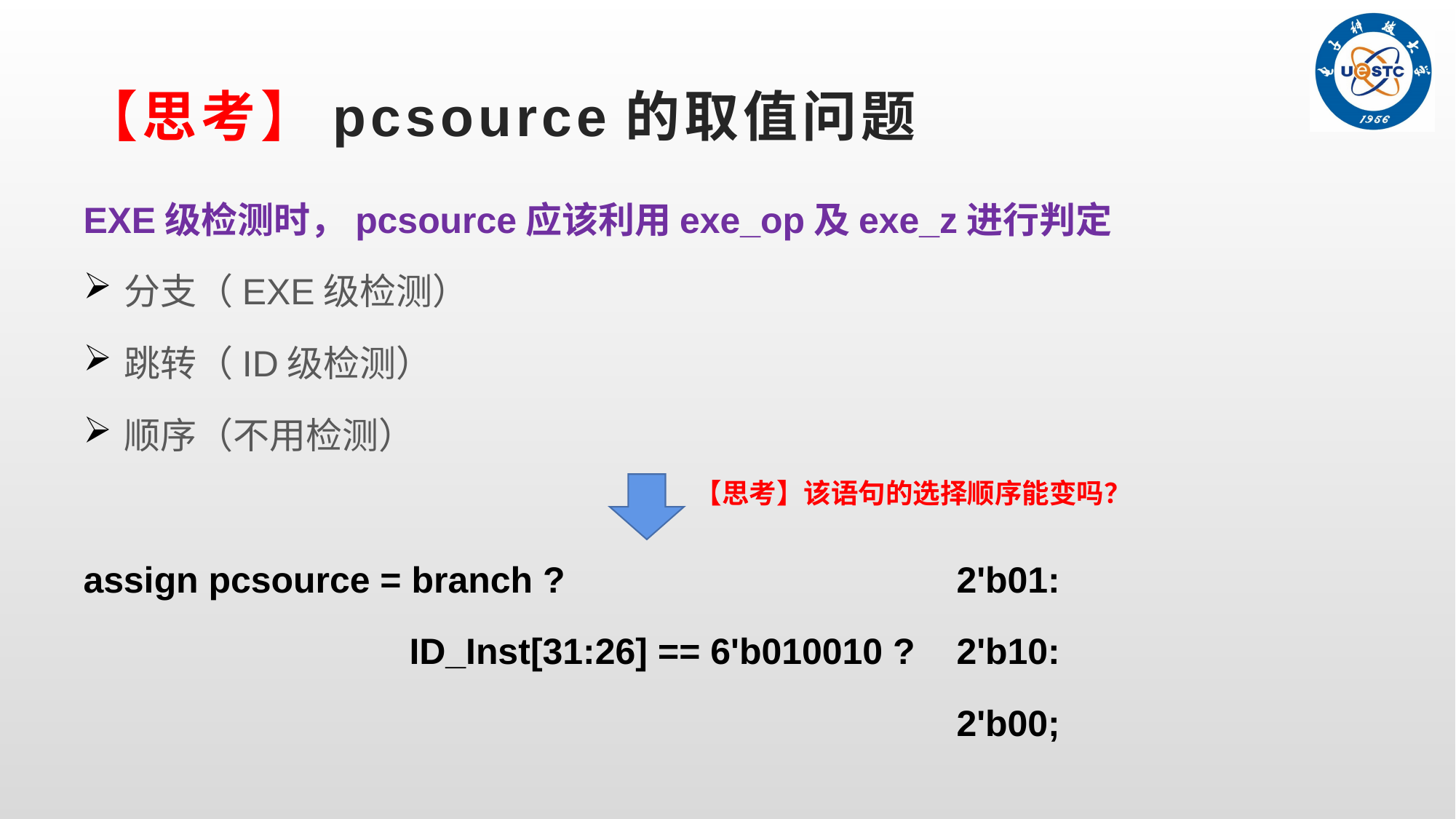

# 【思考】pcsource的取值问题
EXE级检测时，pcsource应该利用exe_op及exe_z进行判定
分支（EXE级检测）
跳转（ID级检测）
顺序（不用检测）

assign pcsource = branch ?                                     	2'b01:
                                ID_Inst[31:26] == 6'b010010 ?  	2'b10:
                                                                                     	2'b00;

【思考】该语句的选择顺序能变吗？